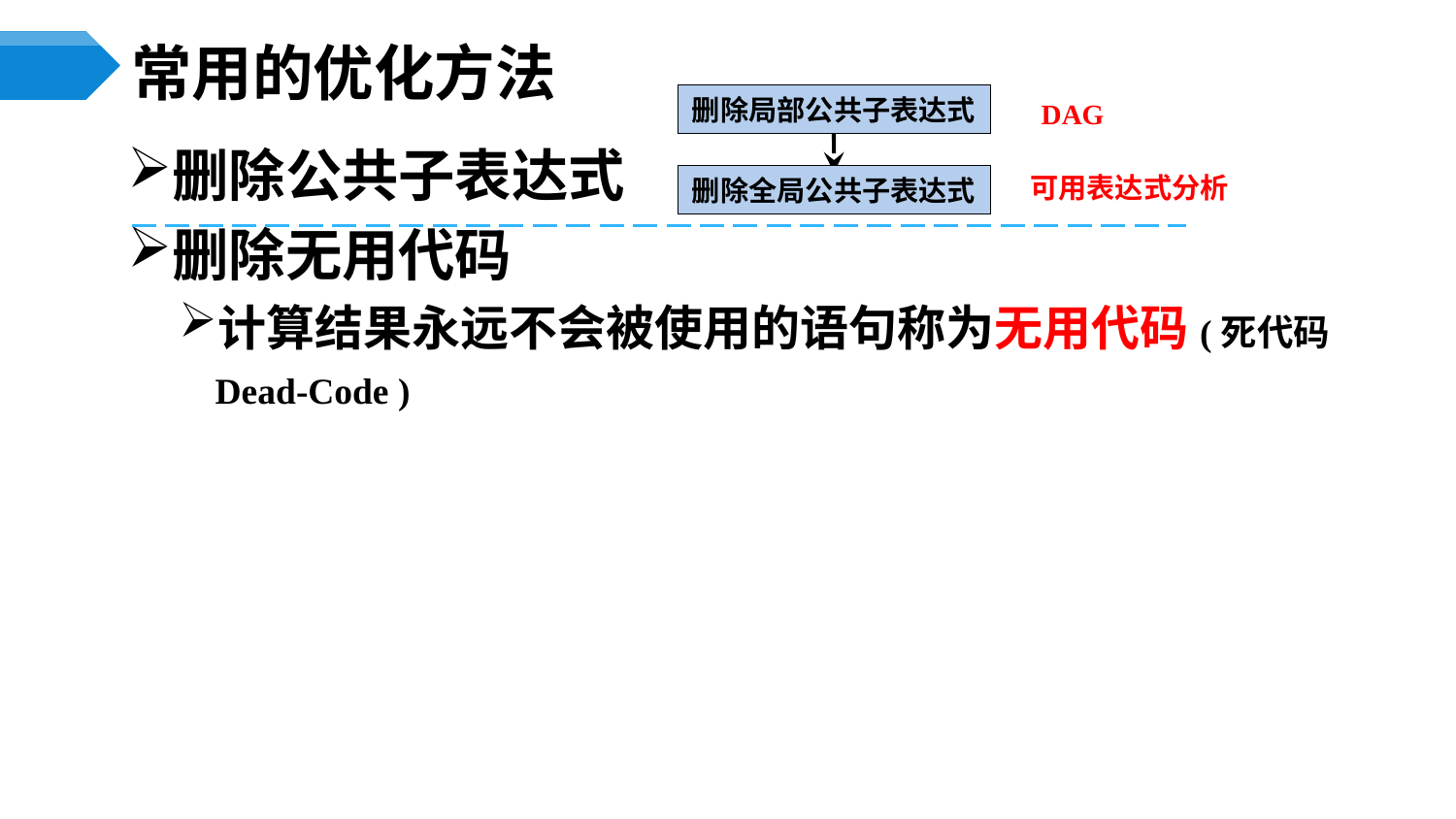

# 常用的优化方法
删除局部公共子表达式
DAG

删除公共子表达式
删除无用代码
计算结果永远不会被使用的语句称为无用代码(死代码Dead-Code )

可用表达式分析
删除全局公共子表达式